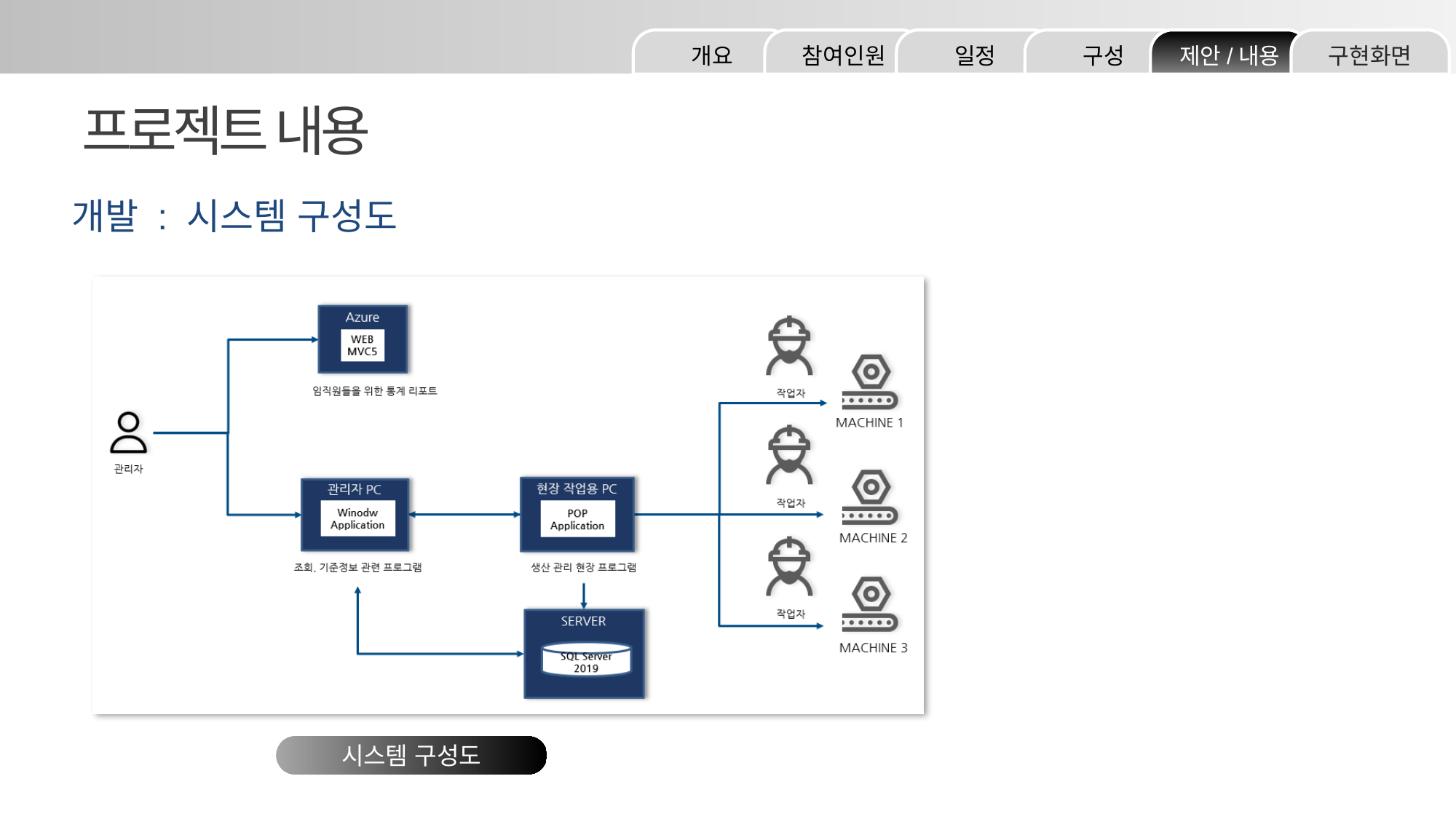

구현화면
제안/내용
구성
일정
참여인원
개요

프로젝트 내용
개발 : 시스템 구성도

시스템 구성도